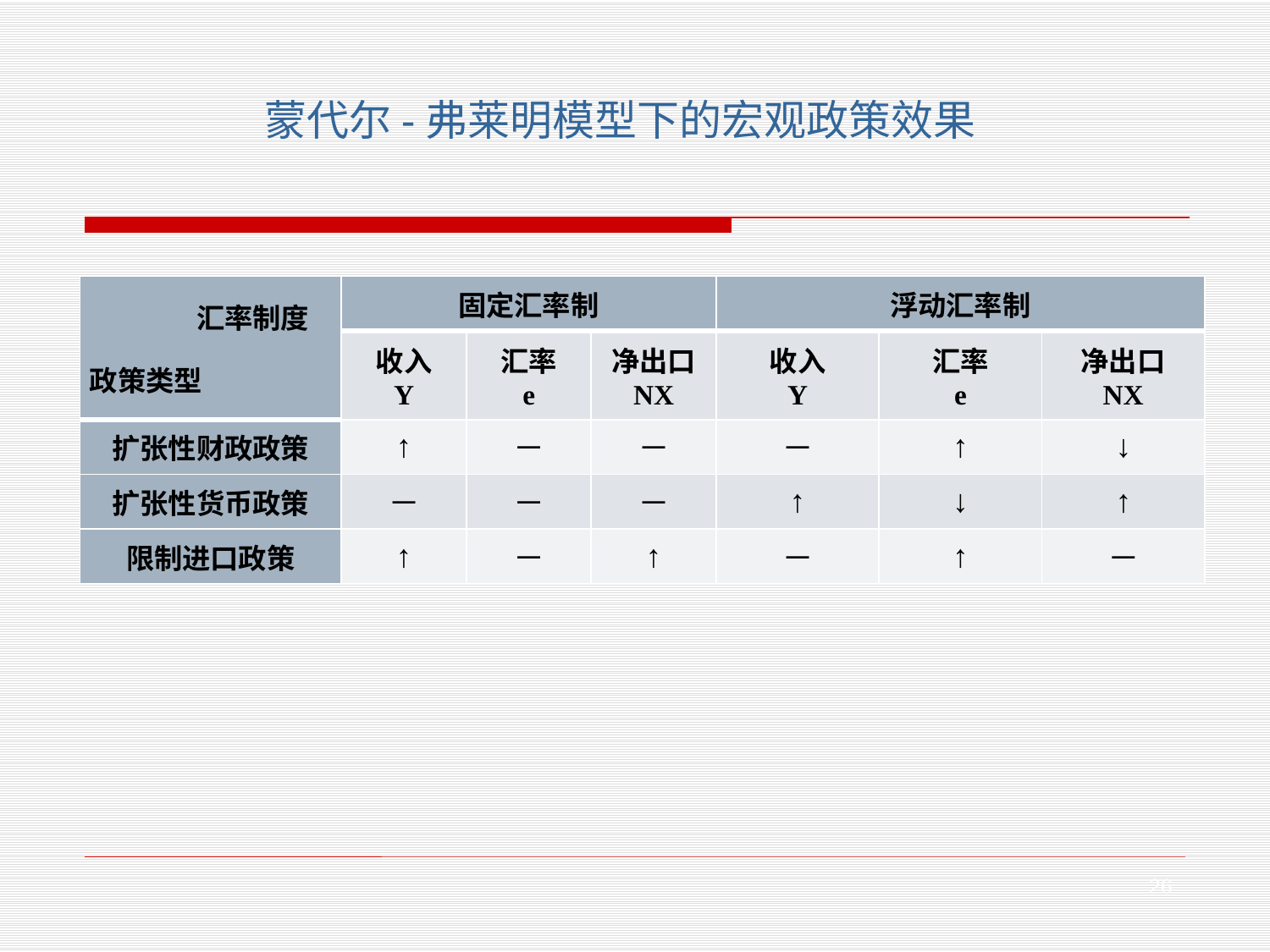

蒙代尔-弗莱明模型下的宏观政策效果
| 汇率制度 政策类型 | 固定汇率制 |  |  | 浮动汇率制 |  |  |
| --- | --- | --- | --- | --- | --- | --- |
|  | 收入 Y | 汇率 e | 净出口 NX | 收入 Y | 汇率 e | 净出口 NX |
| 扩张性财政政策 | ↑ | ─ | ─ | ─ | ↑ | ↓ |
| 扩张性货币政策 | ─ | ─ | ─ | ↑ | ↓ | ↑ |
| 限制进口政策 | ↑ | ─ | ↑ | ─ | ↑ | ─ |
26